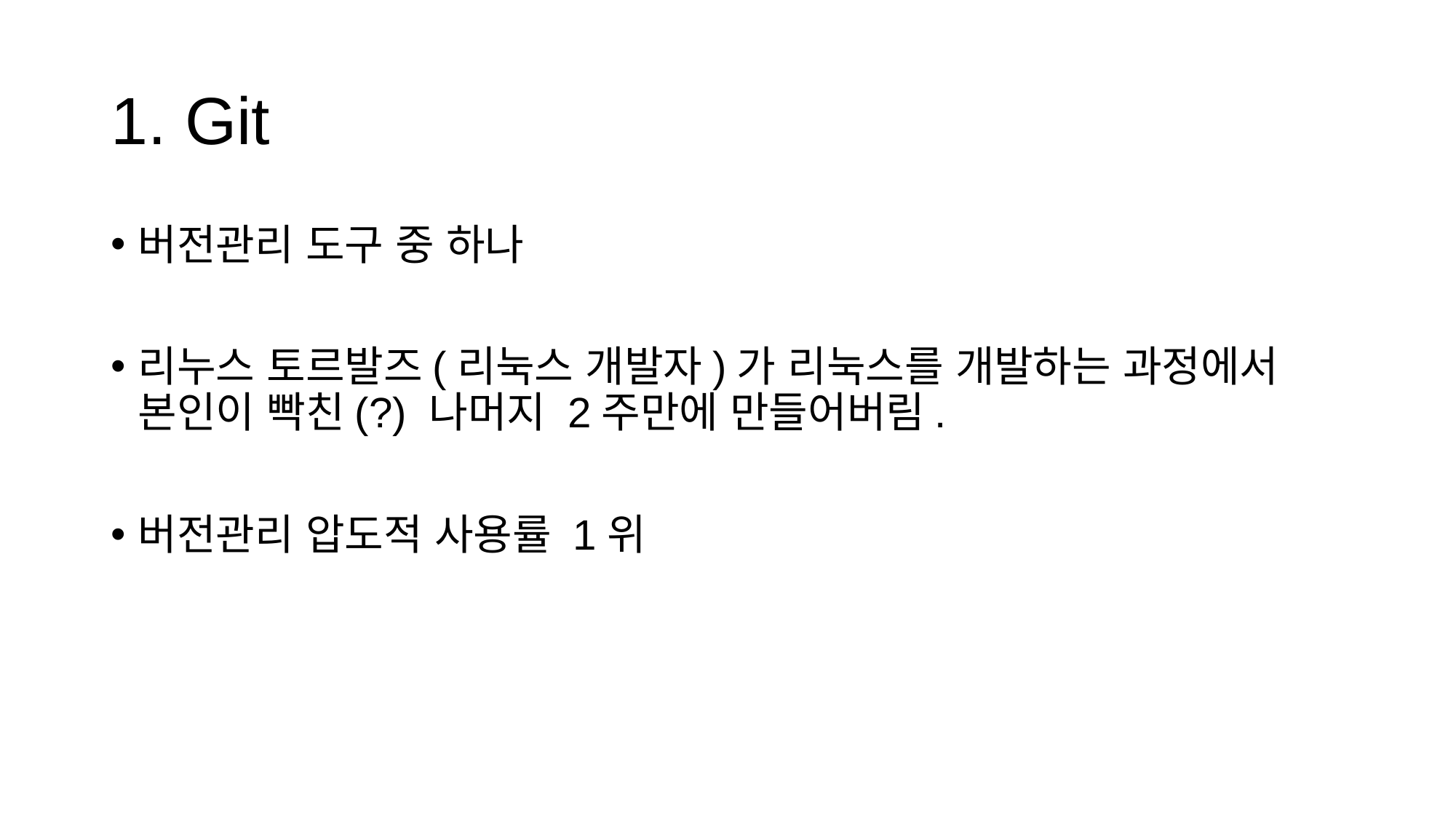

# 1. Git
버전관리 도구 중 하나

리누스 토르발즈(리눅스 개발자)가 리눅스를 개발하는 과정에서 본인이 빡친(?) 나머지 2주만에 만들어버림.

버전관리 압도적 사용률 1위